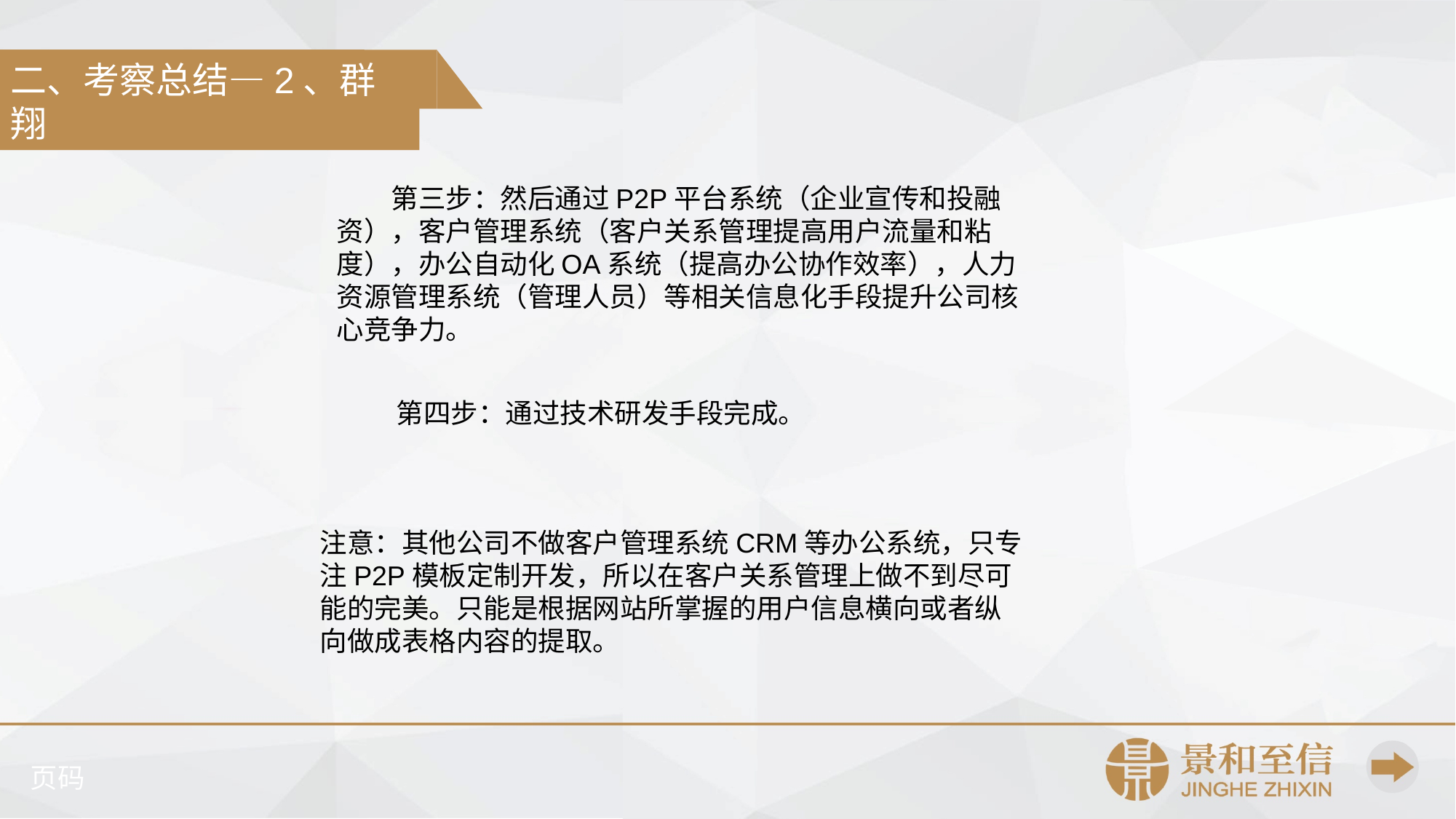

推广宣传三

推广宣传二

二、考察总结—2、群翔
第三步：然后通过P2P平台系统（企业宣传和投融资），客户管理系统（客户关系管理提高用户流量和粘度），办公自动化OA系统（提高办公协作效率），人力资源管理系统（管理人员）等相关信息化手段提升公司核心竞争力。
第四步：通过技术研发手段完成。
注意：其他公司不做客户管理系统CRM等办公系统，只专注P2P模板定制开发，所以在客户关系管理上做不到尽可能的完美。只能是根据网站所掌握的用户信息横向或者纵向做成表格内容的提取。
页码